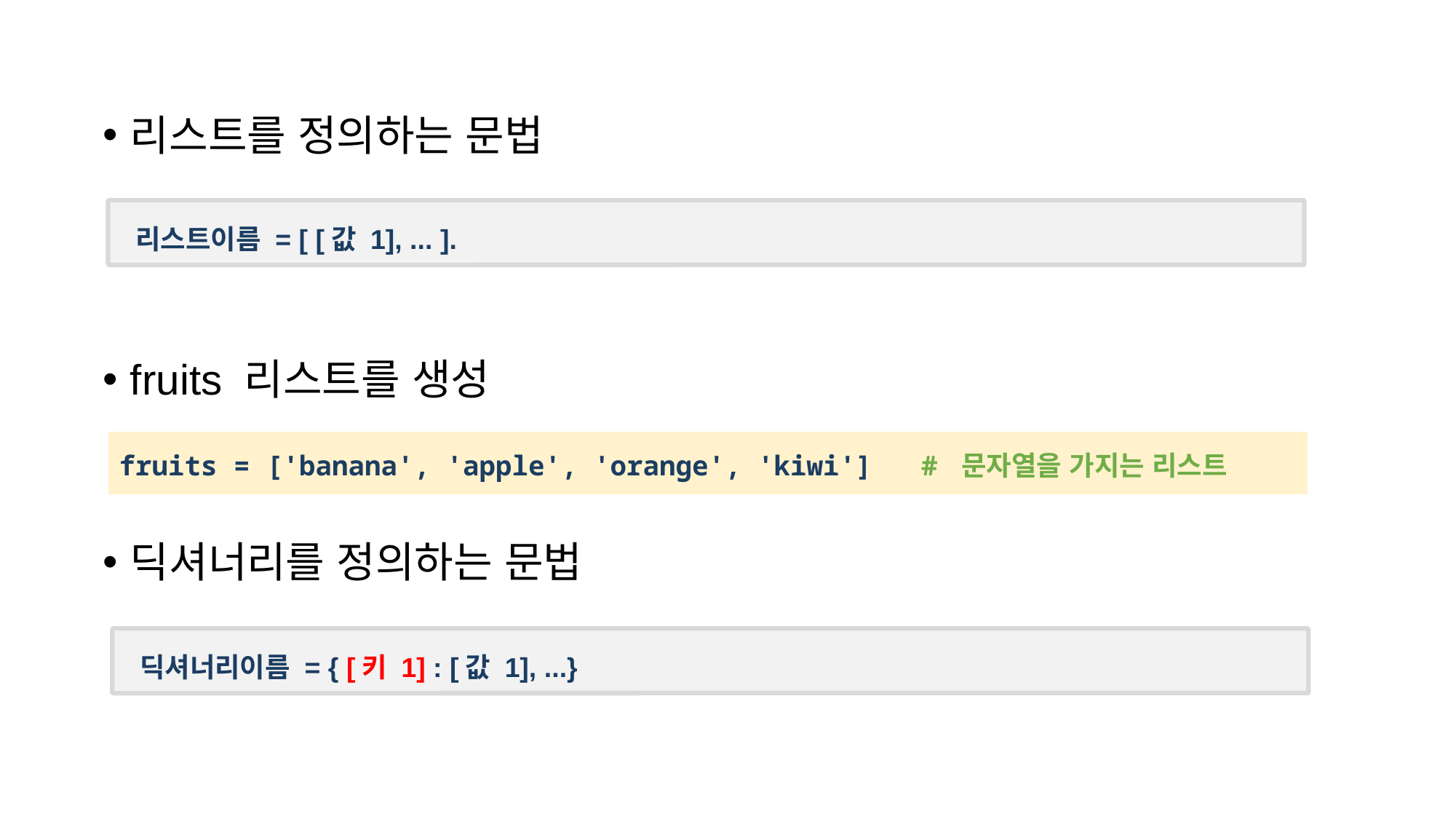

리스트를 정의하는 문법

fruits 리스트를 생성

딕셔너리를 정의하는 문법

리스트이름 = [ [값 1], ... ].
| fruits = ['banana', 'apple', 'orange', 'kiwi'] # 문자열을 가지는 리스트 |
| --- |

딕셔너리이름 = { [키 1] : [값 1], ...}